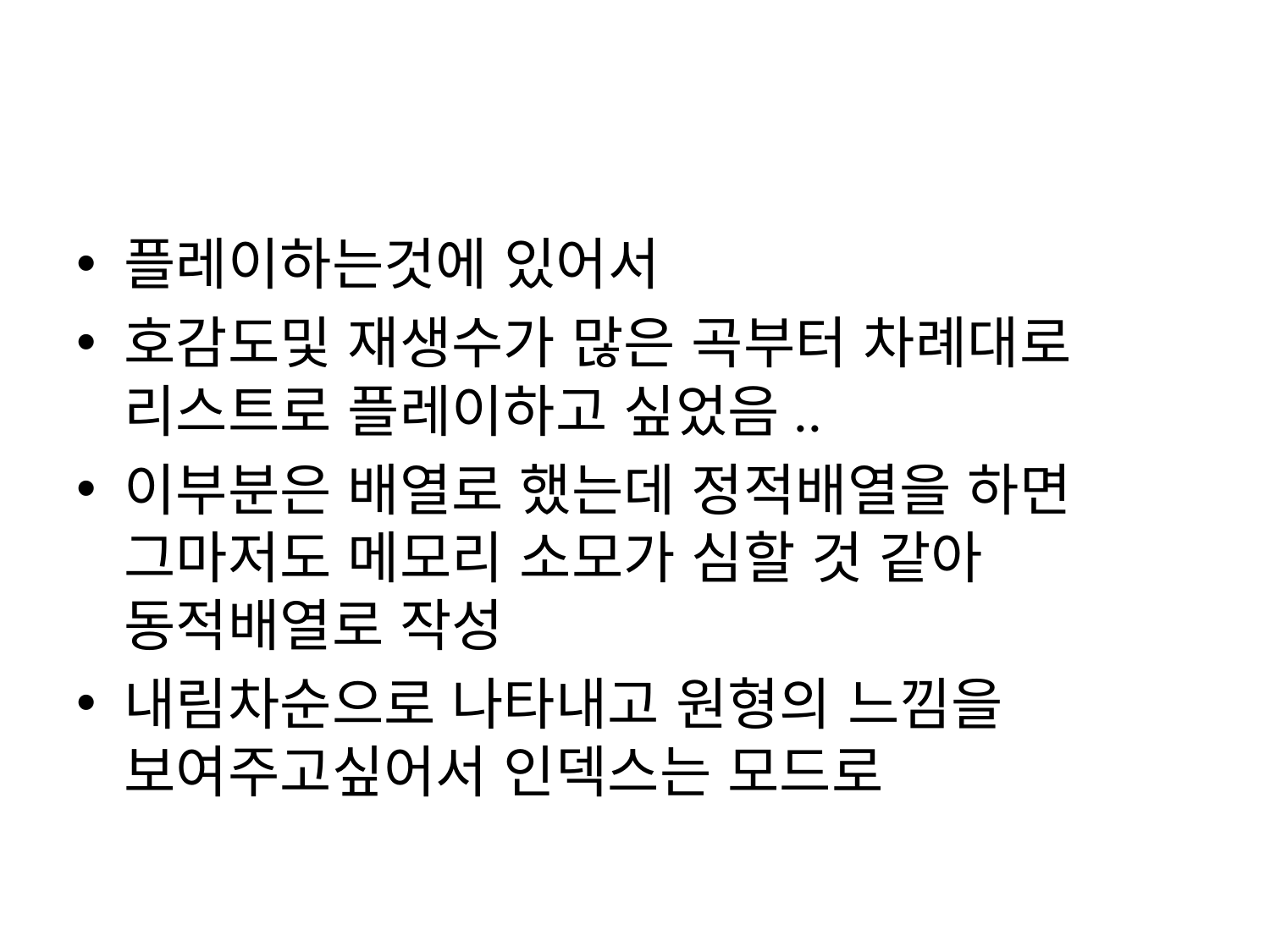

#
플레이하는것에 있어서
호감도및 재생수가 많은 곡부터 차례대로 리스트로 플레이하고 싶었음..
이부분은 배열로 했는데 정적배열을 하면 그마저도 메모리 소모가 심할 것 같아 동적배열로 작성
내림차순으로 나타내고 원형의 느낌을 보여주고싶어서 인덱스는 모드로